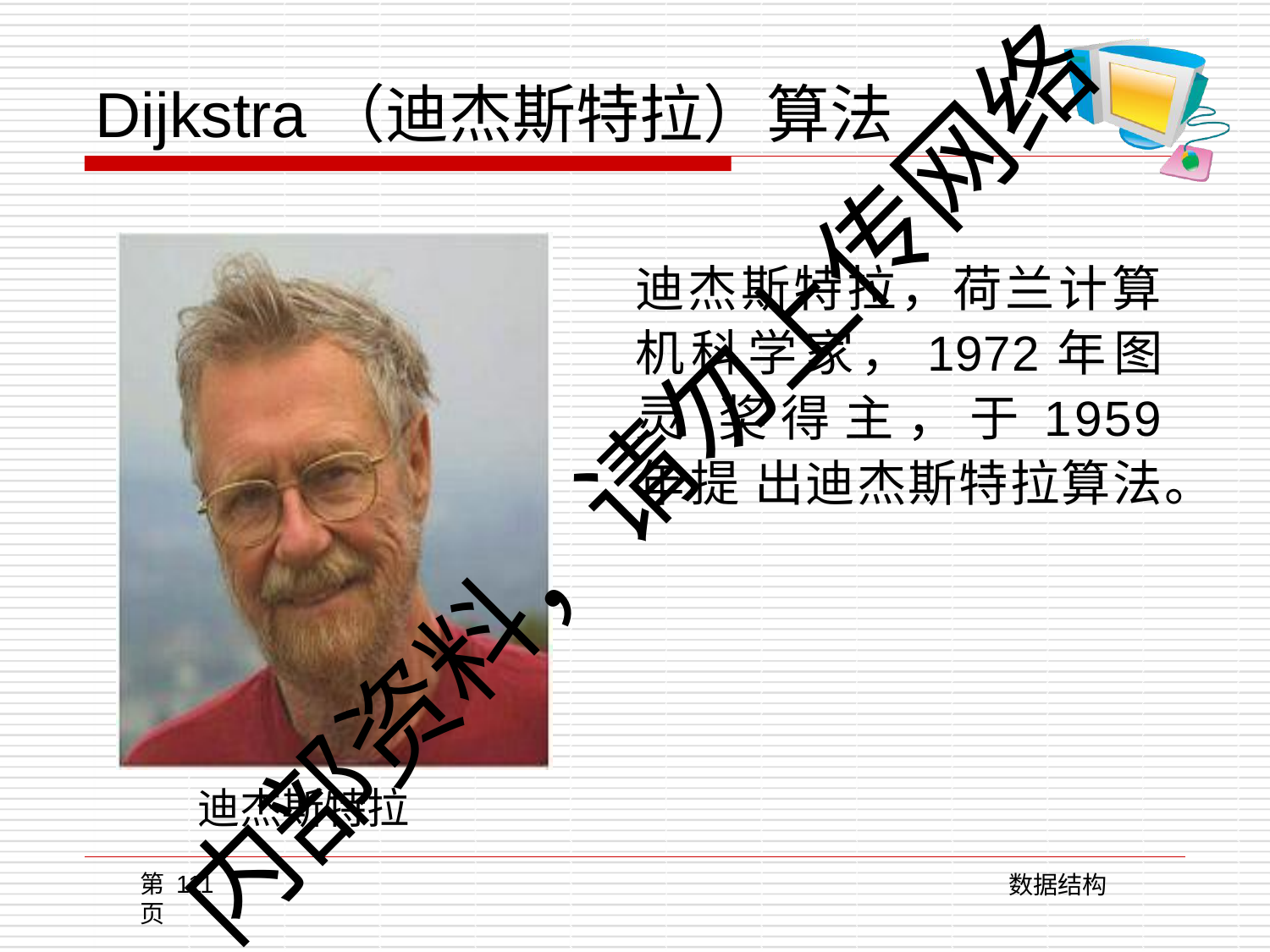

# Dijkstra（迪杰斯特拉）算法

迪杰斯特拉，荷兰计算 机科学家，1972年图灵 奖得主，于1959 年提 出迪杰斯特拉算法。
内部资料，请勿上传网络
迪杰斯特拉

第 111 页
数据结构